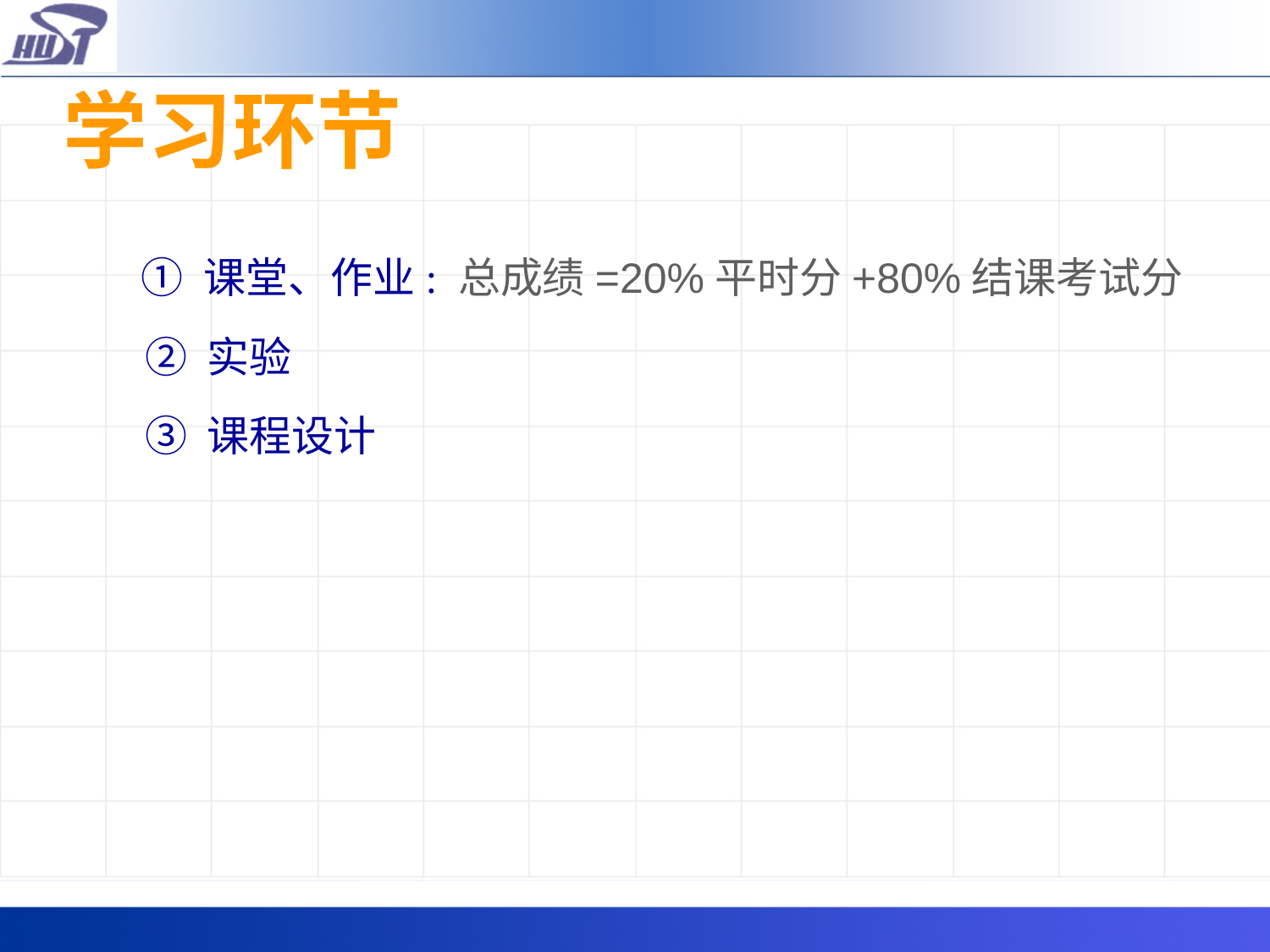

# 学习环节
        ① 课堂、作业: 总成绩=20%平时分+80%结课考试分
② 实验
③ 课程设计